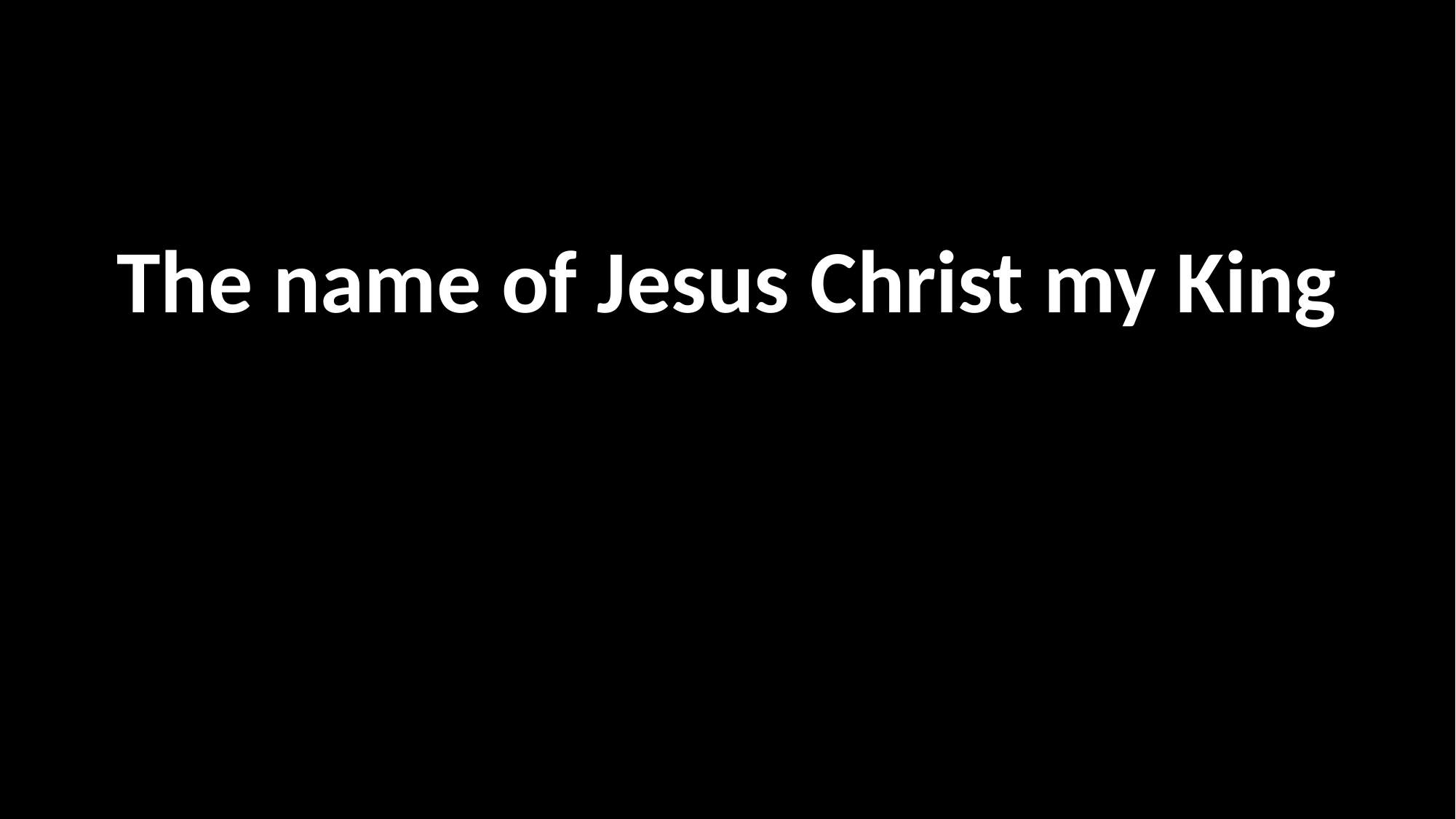

The name of Jesus Christ my King
나의 왕 예수 메시야